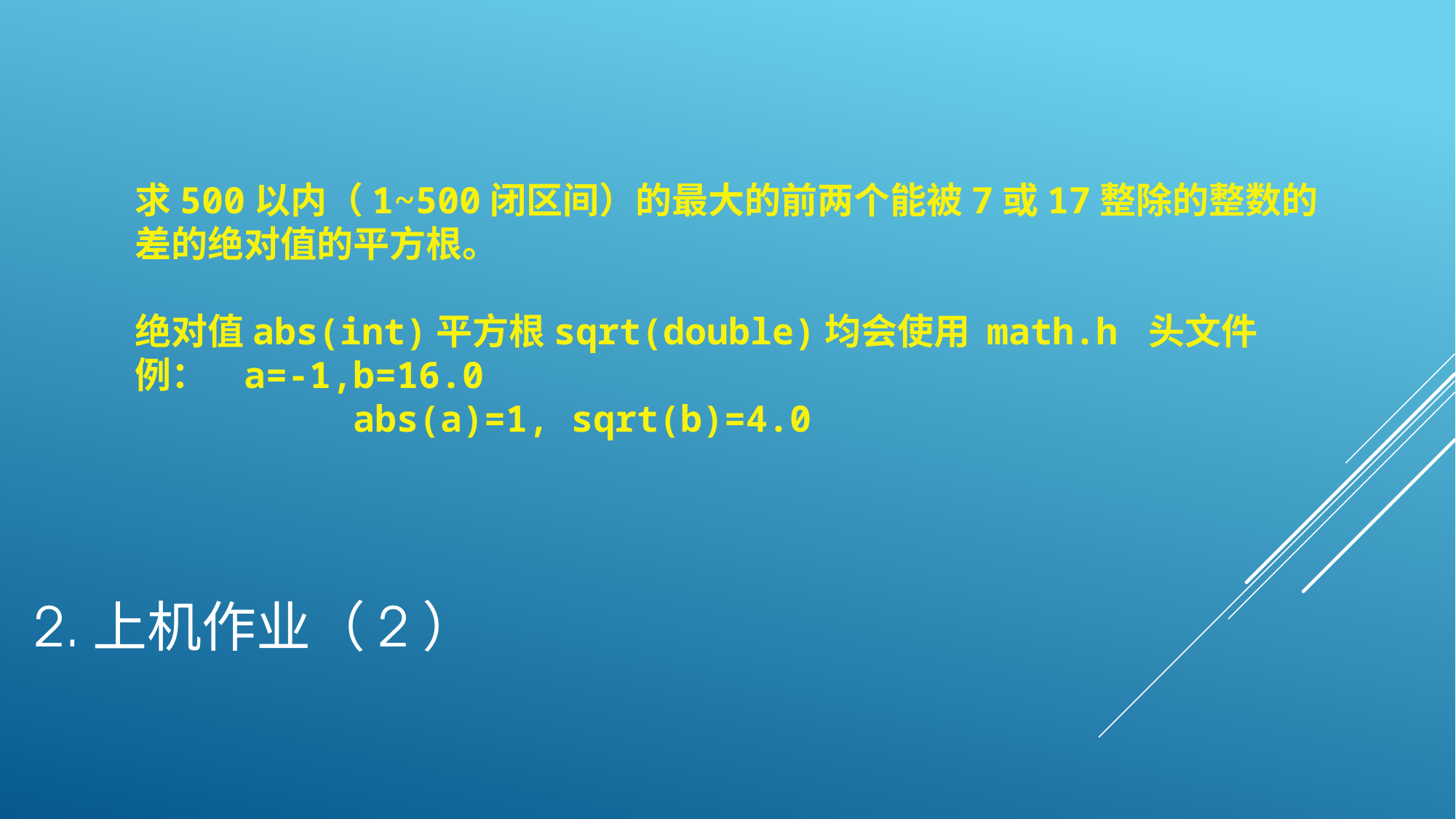

# 求500以内（1~500闭区间）的最大的前两个能被7或17整除的整数的差的绝对值的平方根。 绝对值abs(int)平方根sqrt(double)均会使用 math.h 头文件 例：	a=-1,b=16.0 abs(a)=1, sqrt(b)=4.0
2.上机作业（2）